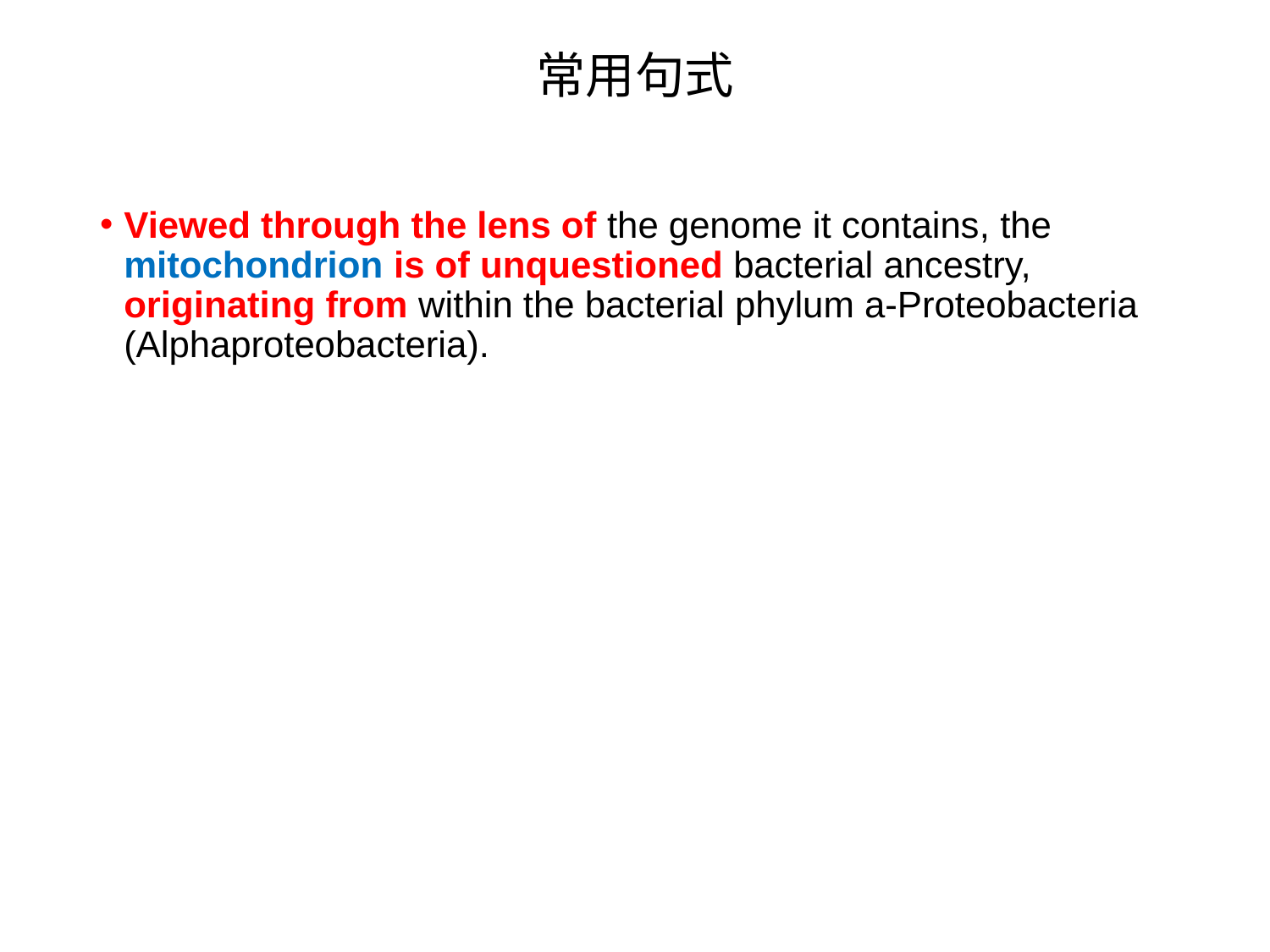

# 常用句式
Viewed through the lens of the genome it contains, the mitochondrion is of unquestioned bacterial ancestry, originating from within the bacterial phylum a-Proteobacteria (Alphaproteobacteria).